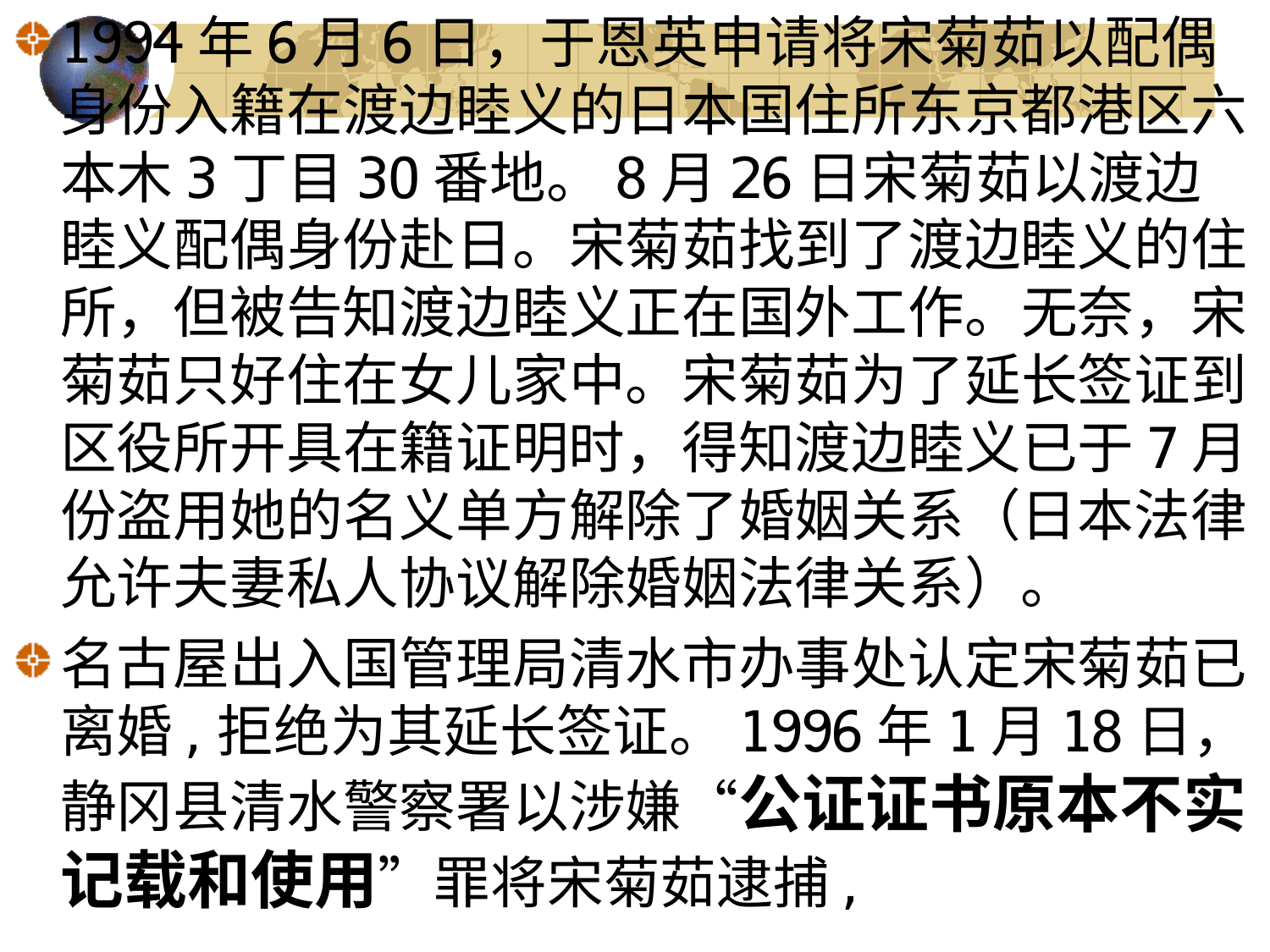

1994年6月6日，于恩英申请将宋菊茹以配偶身份入籍在渡边睦义的日本国住所东京都港区六本木3丁目30番地。8月26日宋菊茹以渡边睦义配偶身份赴日。宋菊茹找到了渡边睦义的住所，但被告知渡边睦义正在国外工作。无奈，宋菊茹只好住在女儿家中。宋菊茹为了延长签证到区役所开具在籍证明时，得知渡边睦义已于7月份盗用她的名义单方解除了婚姻关系（日本法律允许夫妻私人协议解除婚姻法律关系）。
名古屋出入国管理局清水市办事处认定宋菊茹已离婚,拒绝为其延长签证。1996年1月18日，静冈县清水警察署以涉嫌“公证证书原本不实记载和使用”罪将宋菊茹逮捕,